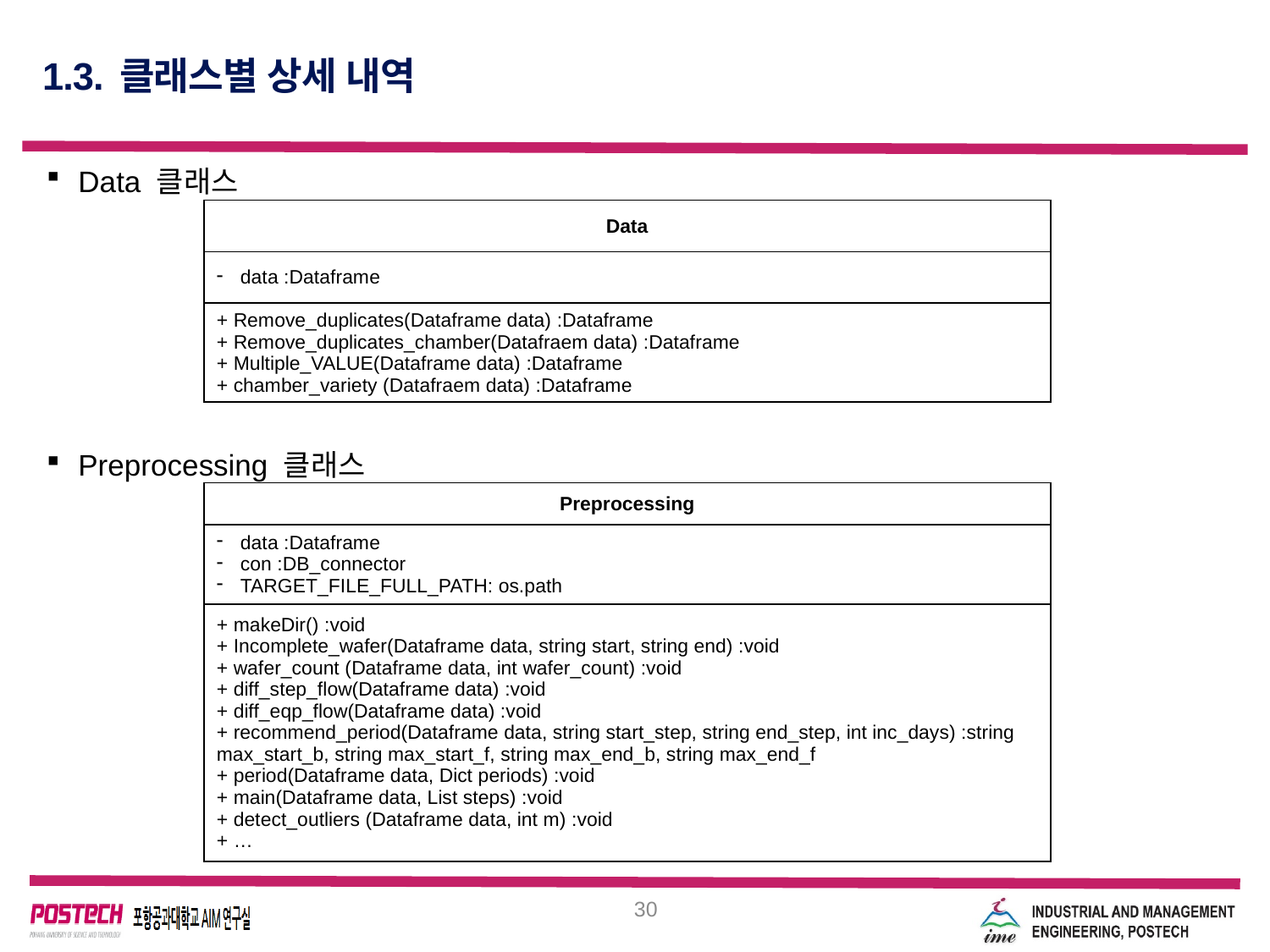

# 1.3. 클래스별 상세 내역
Data 클래스

Preprocessing 클래스
| Data |
| --- |
| data :Dataframe |
| + Remove\_duplicates(Dataframe data) :Dataframe + Remove\_duplicates\_chamber(Datafraem data) :Dataframe + Multiple\_VALUE(Dataframe data) :Dataframe + chamber\_variety (Datafraem data) :Dataframe |
| Preprocessing |
| --- |
| data :Dataframe con :DB\_connector TARGET\_FILE\_FULL\_PATH: os.path |
| + makeDir() :void + Incomplete\_wafer(Dataframe data, string start, string end) :void + wafer\_count (Dataframe data, int wafer\_count) :void + diff\_step\_flow(Dataframe data) :void + diff\_eqp\_flow(Dataframe data) :void + recommend\_period(Dataframe data, string start\_step, string end\_step, int inc\_days) :string max\_start\_b, string max\_start\_f, string max\_end\_b, string max\_end\_f + period(Dataframe data, Dict periods) :void + main(Dataframe data, List steps) :void + detect\_outliers (Dataframe data, int m) :void + … |
30